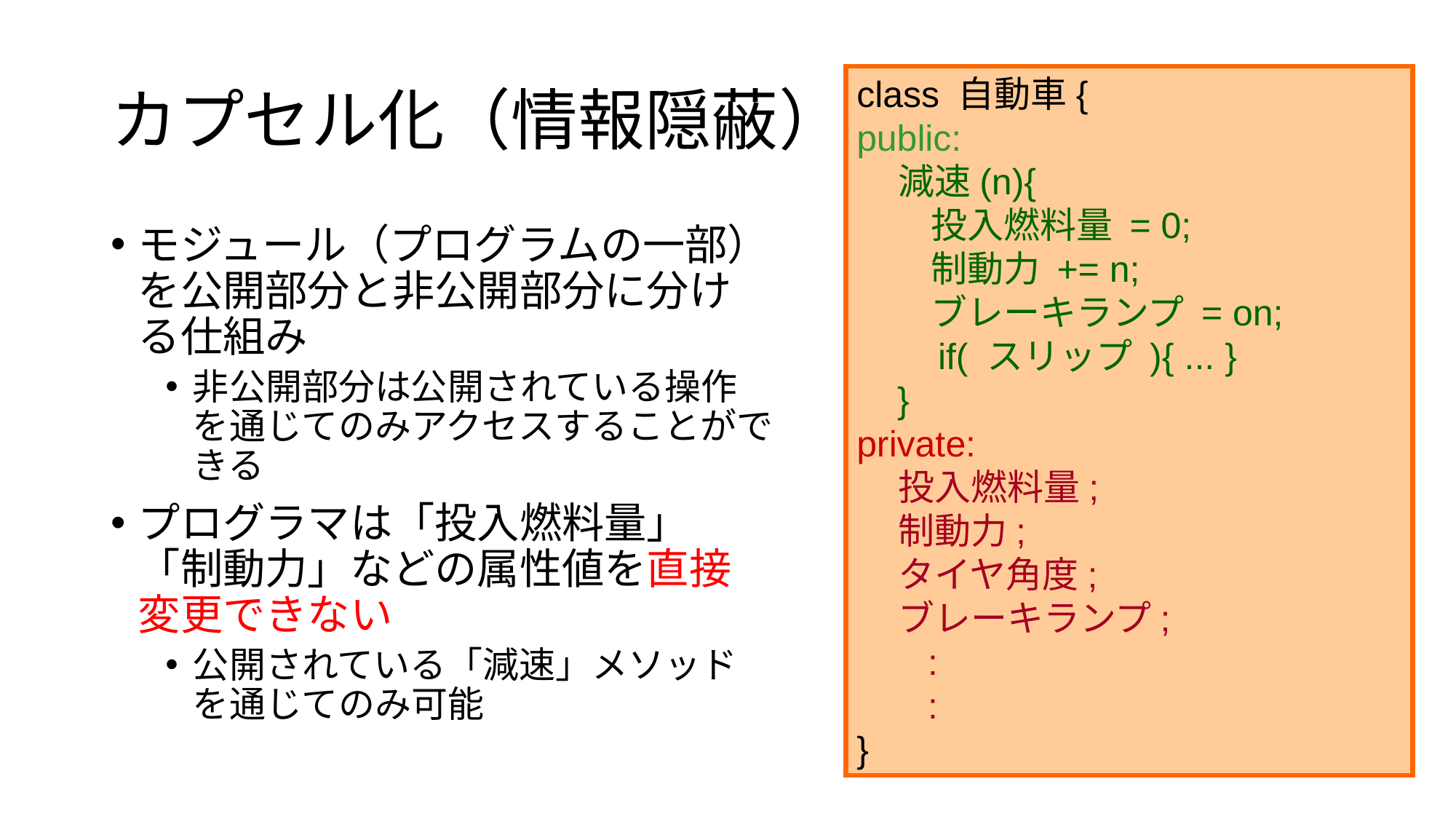

# カプセル化（情報隠蔽）
class 自動車{
public:
    減速(n){
        投入燃料量 = 0;
        制動力 += n;
        ブレーキランプ = on;
        if( スリップ ){ ... }
    }
private:
    投入燃料量;
    制動力;
    タイヤ角度;
    ブレーキランプ;
       :
       :
}
モジュール（プログラムの一部）を公開部分と非公開部分に分ける仕組み
非公開部分は公開されている操作を通じてのみアクセスすることができる
プログラマは「投入燃料量」「制動力」などの属性値を直接変更できない
公開されている「減速」メソッドを通じてのみ可能